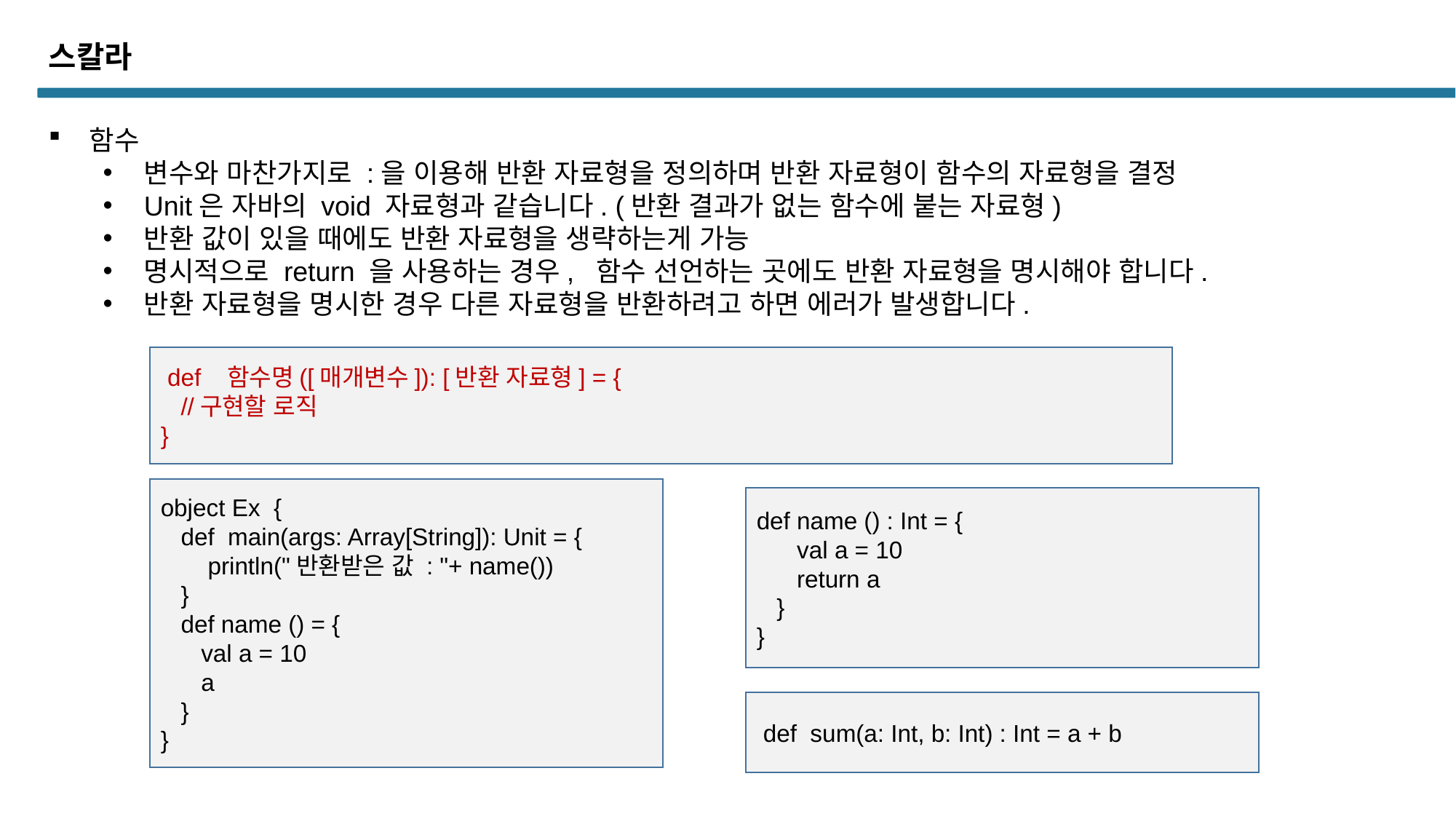

스칼라
함수
변수와 마찬가지로 :을 이용해 반환 자료형을 정의하며 반환 자료형이 함수의 자료형을 결정
Unit은 자바의 void 자료형과 같습니다. (반환 결과가 없는 함수에 붙는 자료형)
반환 값이 있을 때에도 반환 자료형을 생략하는게 가능
명시적으로 return 을 사용하는 경우,  함수 선언하는 곳에도 반환 자료형을 명시해야 합니다.
반환 자료형을 명시한 경우 다른 자료형을 반환하려고 하면 에러가 발생합니다.
 def   함수명([매개변수]): [반환 자료형] = {
   //구현할 로직
}
object Ex  {
   def  main(args: Array[String]): Unit = {
       println("반환받은 값 : "+ name())
   }
   def name () = {
      val a = 10
      a
   }
}
def name () : Int = {
      val a = 10
      return a
   }
}
 def  sum(a: Int, b: Int) : Int = a + b